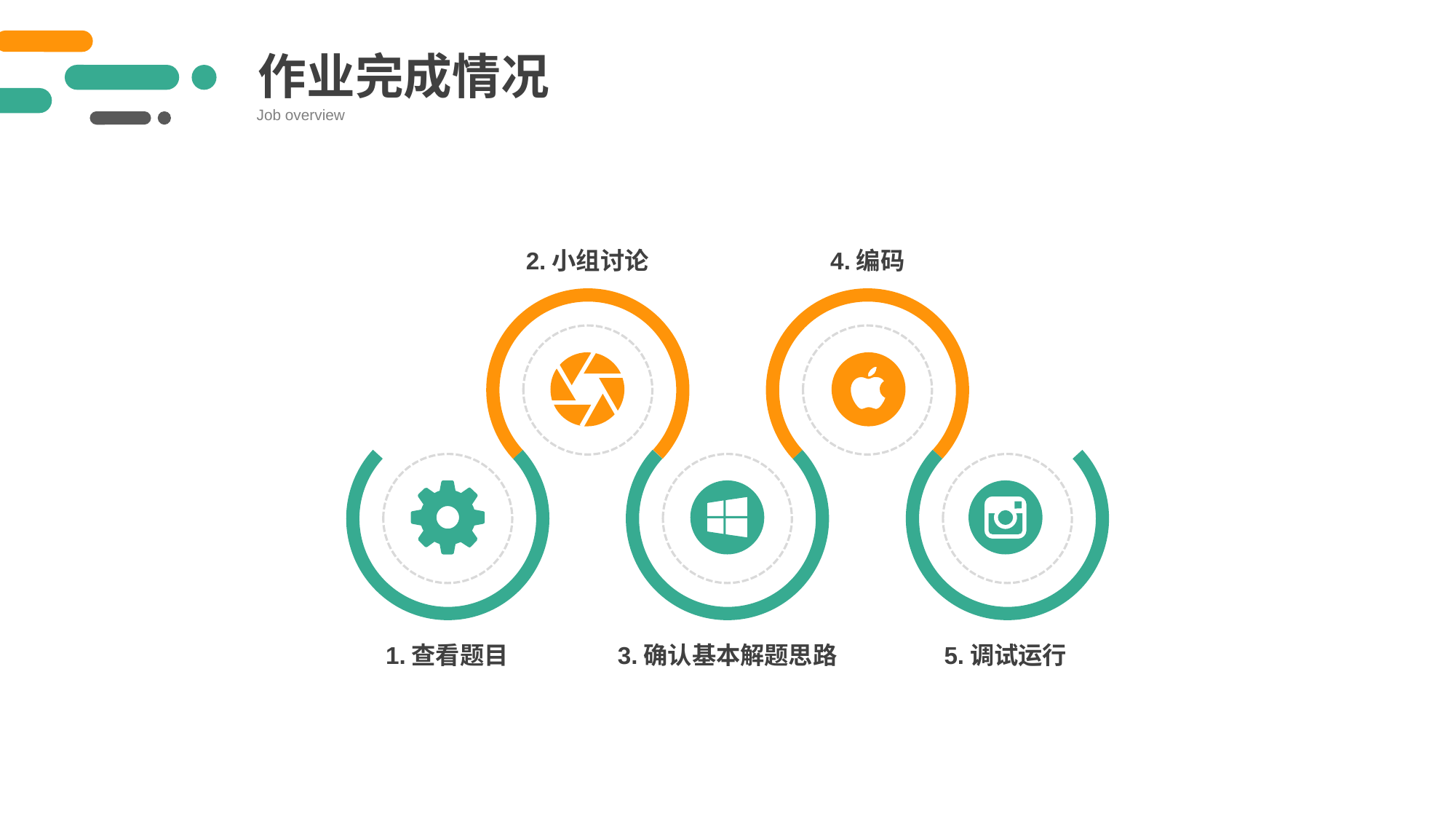

作业完成情况
Job overview
2.小组讨论
4.编码

1.查看题目
3.确认基本解题思路
5.调试运行
PPT模板 http://www.1ppt.com/moban/